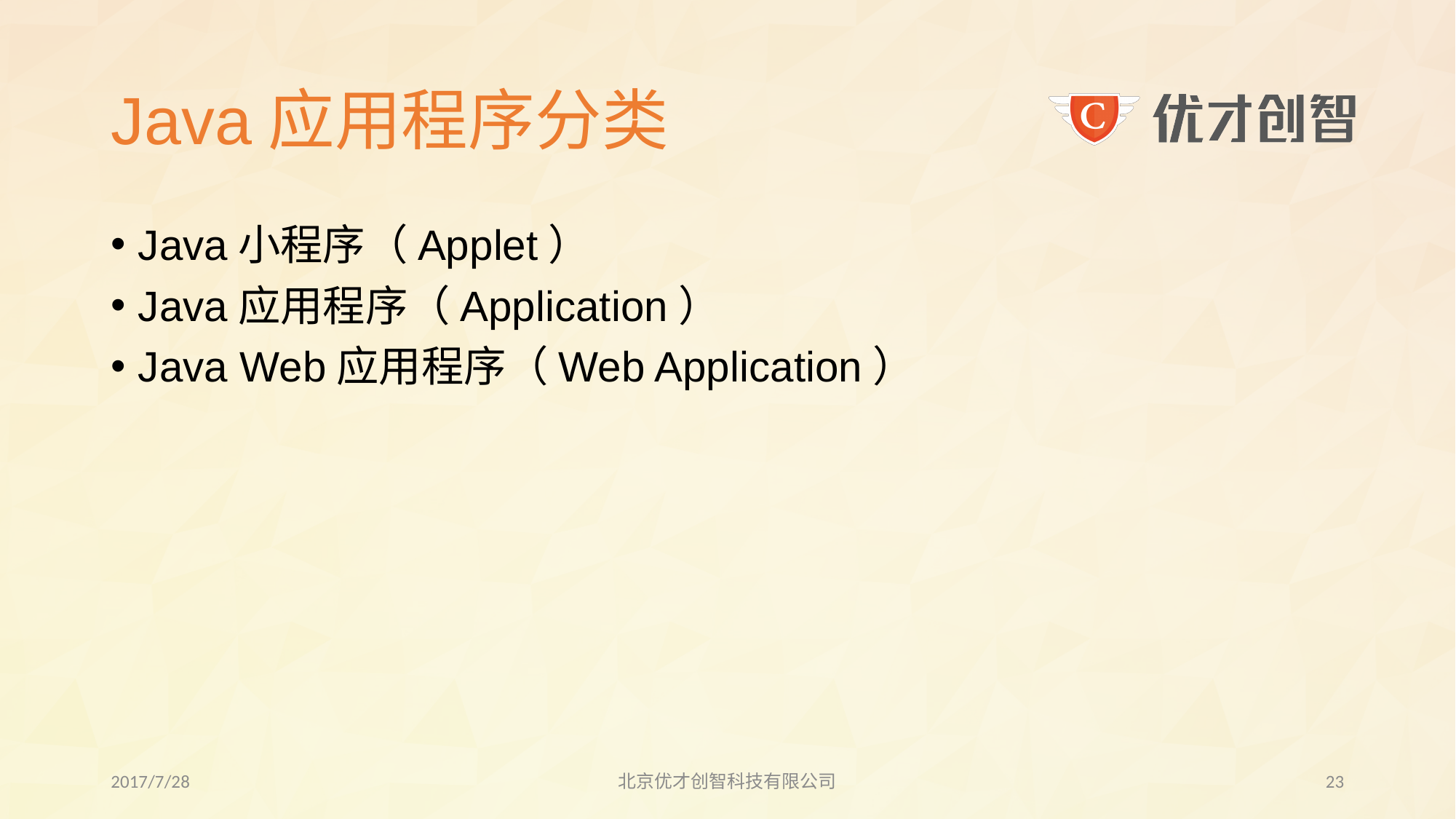

# Java应用程序分类
Java小程序（Applet）
Java应用程序（Application）
Java Web应用程序（Web Application）
2017/7/28
北京优才创智科技有限公司
23